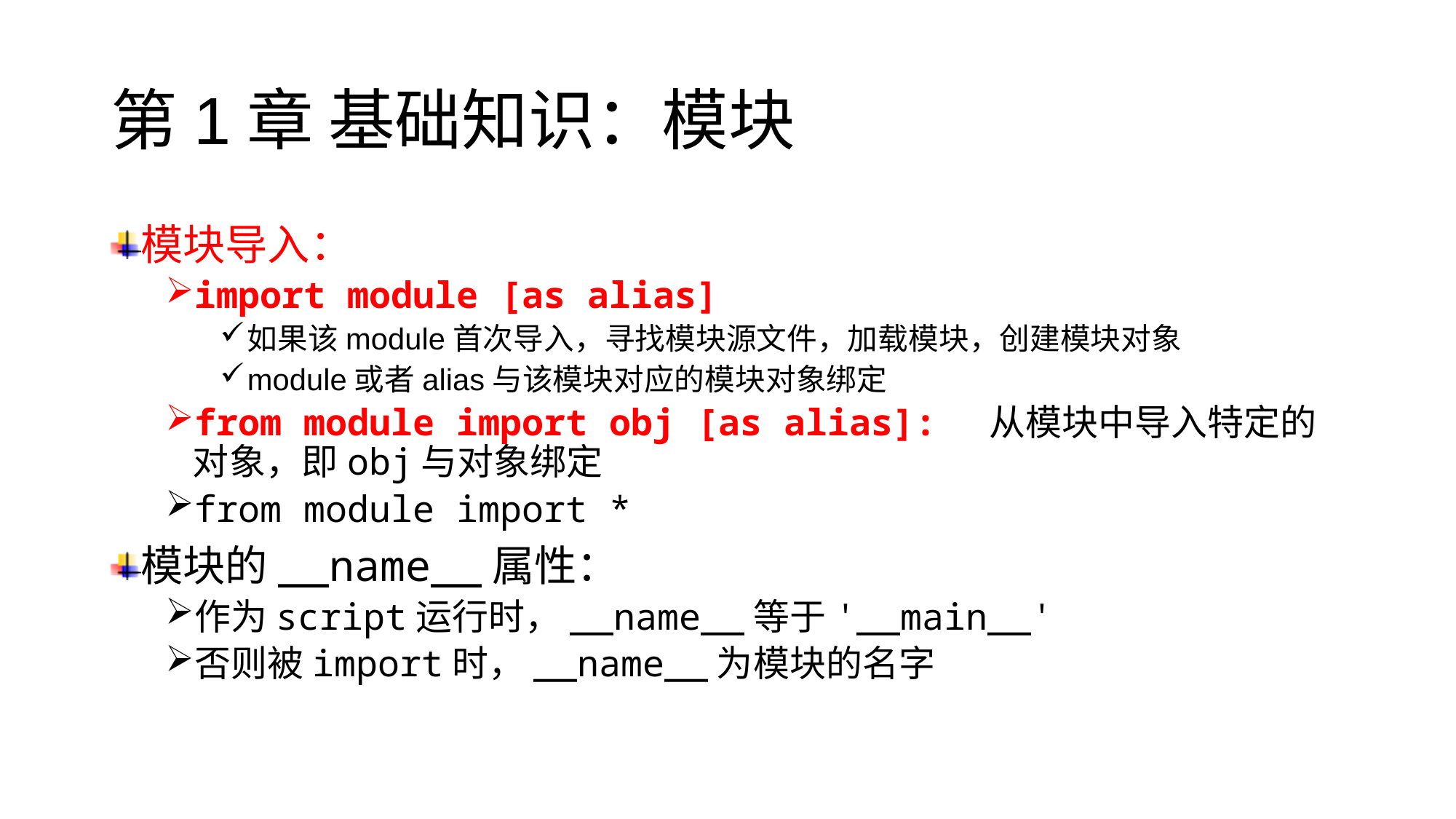

# 第1章 基础知识：模块
模块导入：
import module [as alias]
如果该module首次导入，寻找模块源文件，加载模块，创建模块对象
module或者alias与该模块对应的模块对象绑定
from module import obj [as alias]:  从模块中导入特定的对象，即obj与对象绑定
from module import *
模块的__name__属性：
作为script运行时，__name__等于'__main__'
否则被import时，__name__为模块的名字